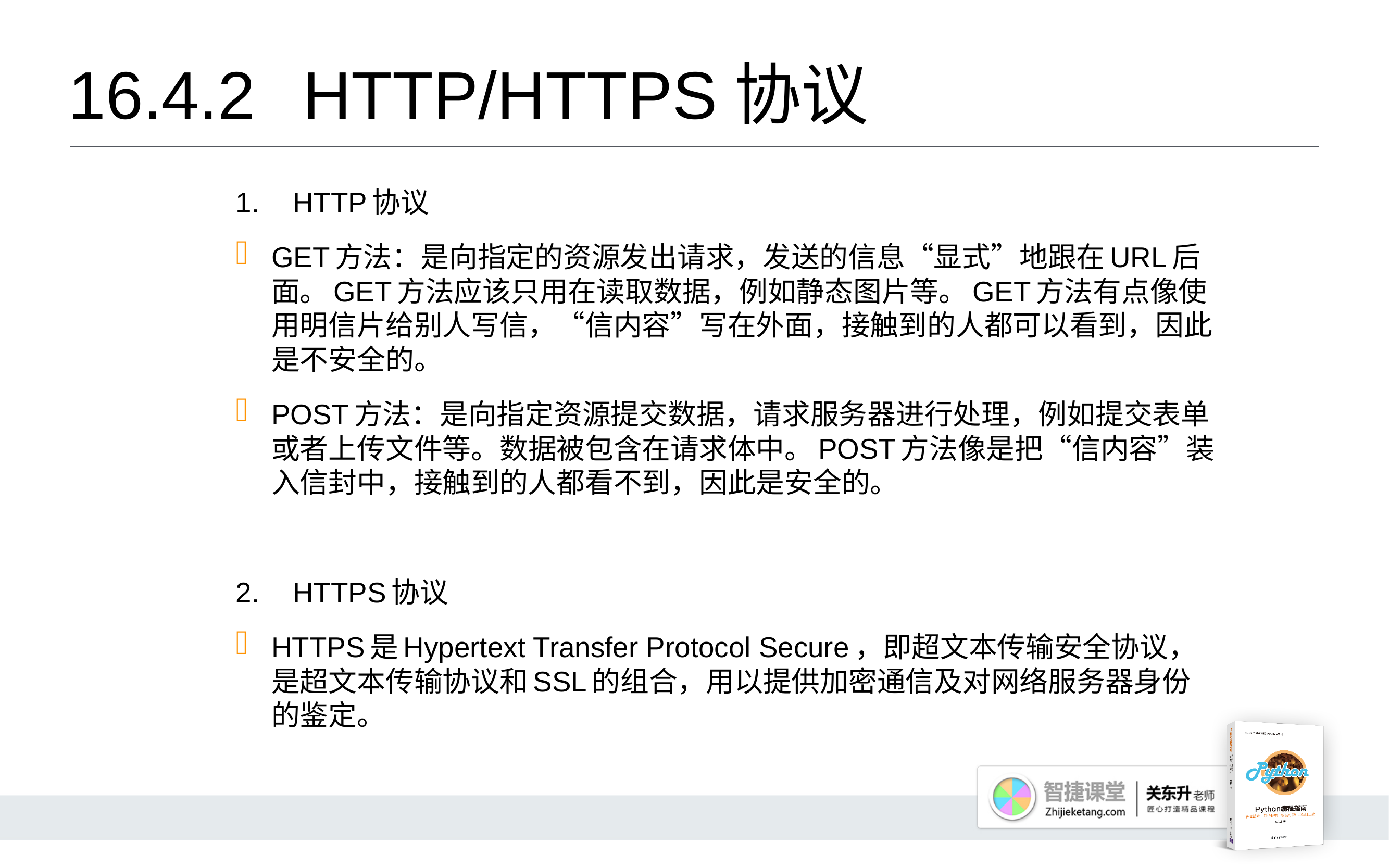

# 16.4.2 	HTTP/HTTPS协议
1.	HTTP协议
	GET方法：是向指定的资源发出请求，发送的信息“显式”地跟在URL后面。GET方法应该只用在读取数据，例如静态图片等。GET方法有点像使用明信片给别人写信，“信内容”写在外面，接触到的人都可以看到，因此是不安全的。
	POST方法：是向指定资源提交数据，请求服务器进行处理，例如提交表单或者上传文件等。数据被包含在请求体中。POST方法像是把“信内容”装入信封中，接触到的人都看不到，因此是安全的。

2.	HTTPS协议
HTTPS是Hypertext Transfer Protocol Secure，即超文本传输安全协议，是超文本传输协议和SSL的组合，用以提供加密通信及对网络服务器身份的鉴定。